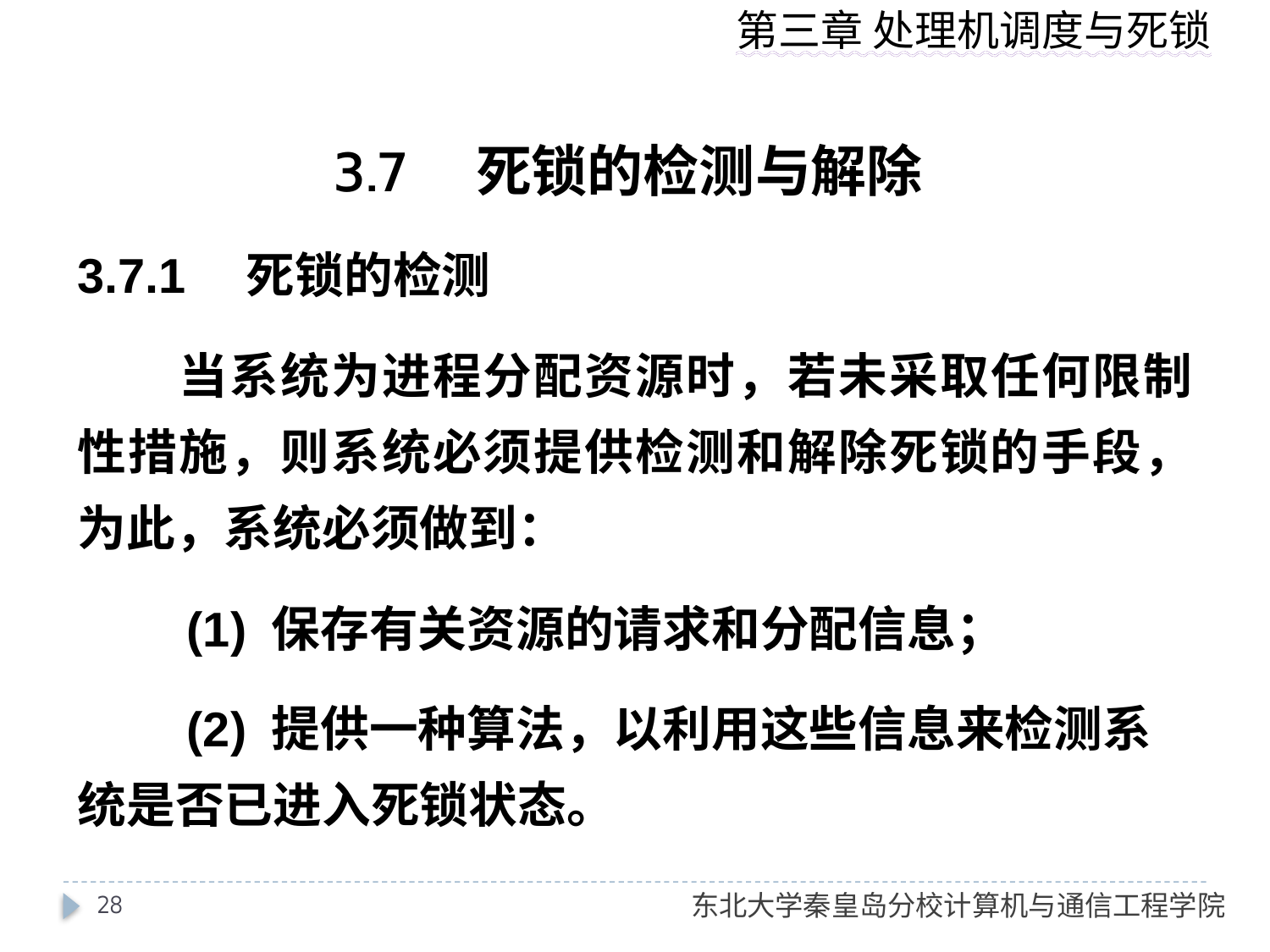

3.7　死锁的检测与解除
3.7.1　死锁的检测
　　当系统为进程分配资源时，若未采取任何限制性措施，则系统必须提供检测和解除死锁的手段，为此，系统必须做到：
　　(1) 保存有关资源的请求和分配信息；
　　(2) 提供一种算法，以利用这些信息来检测系统是否已进入死锁状态。

28